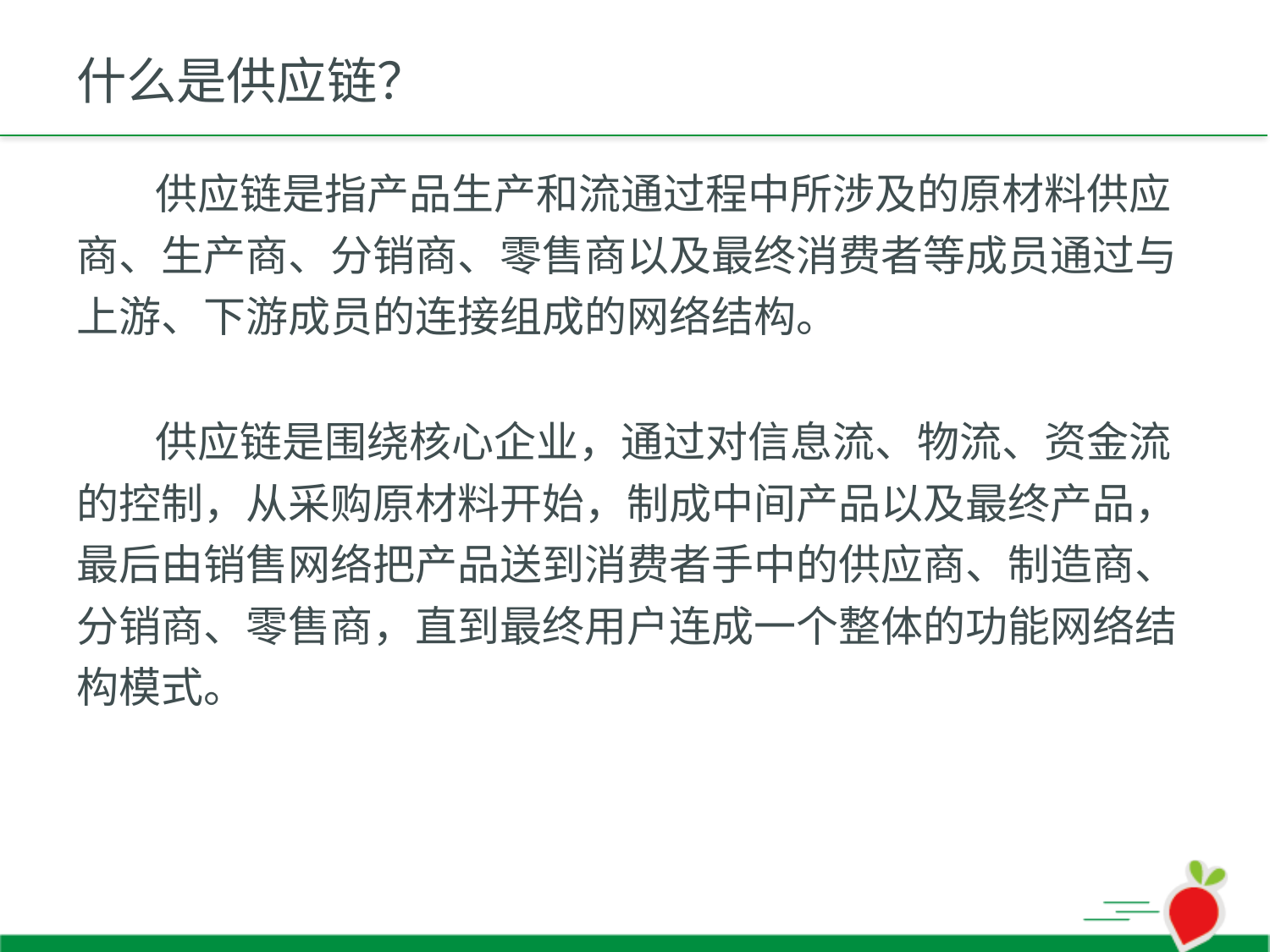

# 什么是供应链？
       供应链是指产品生产和流通过程中所涉及的原材料供应商、生产商、分销商、零售商以及最终消费者等成员通过与上游、下游成员的连接组成的网络结构。

       供应链是围绕核心企业，通过对信息流、物流、资金流的控制，从采购原材料开始，制成中间产品以及最终产品，最后由销售网络把产品送到消费者手中的供应商、制造商、分销商、零售商，直到最终用户连成一个整体的功能网络结构模式。